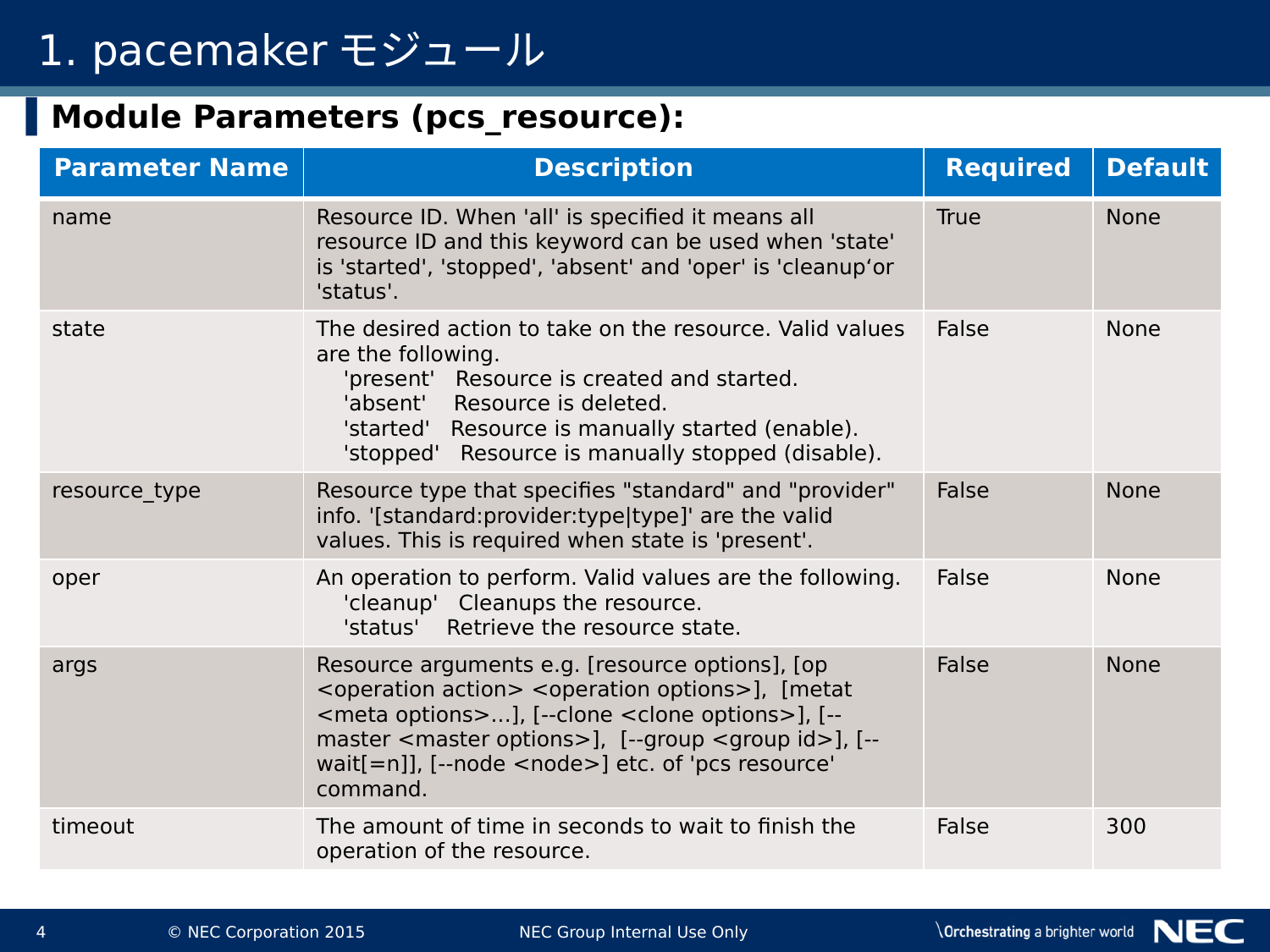

# 1. pacemakerモジュール
Module Parameters (pcs_resource):

| Parameter Name | Description | Required | Default |
| --- | --- | --- | --- |
| name | Resource ID. When 'all' is specified it means all resource ID and this keyword can be used when 'state' is 'started', 'stopped', 'absent' and 'oper' is 'cleanup‘or 'status'. | True | None |
| state | The desired action to take on the resource. Valid values are the following. 'present' Resource is created and started. 'absent' Resource is deleted. 'started' Resource is manually started (enable). 'stopped' Resource is manually stopped (disable). | False | None |
| resource\_type | Resource type that specifies "standard" and "provider" info. '[standard:provider:type|type]' are the valid values. This is required when state is 'present'. | False | None |
| oper | An operation to perform. Valid values are the following. 'cleanup' Cleanups the resource. 'status' Retrieve the resource state. | False | None |
| args | Resource arguments e.g. [resource options], [op <operation action> <operation options>], [metat <meta options>...], [--clone <clone options>], [--master <master options>], [--group <group id>], [--wait[=n]], [--node <node>] etc. of 'pcs resource' command. | False | None |
| timeout | The amount of time in seconds to wait to finish the operation of the resource. | False | 300 |